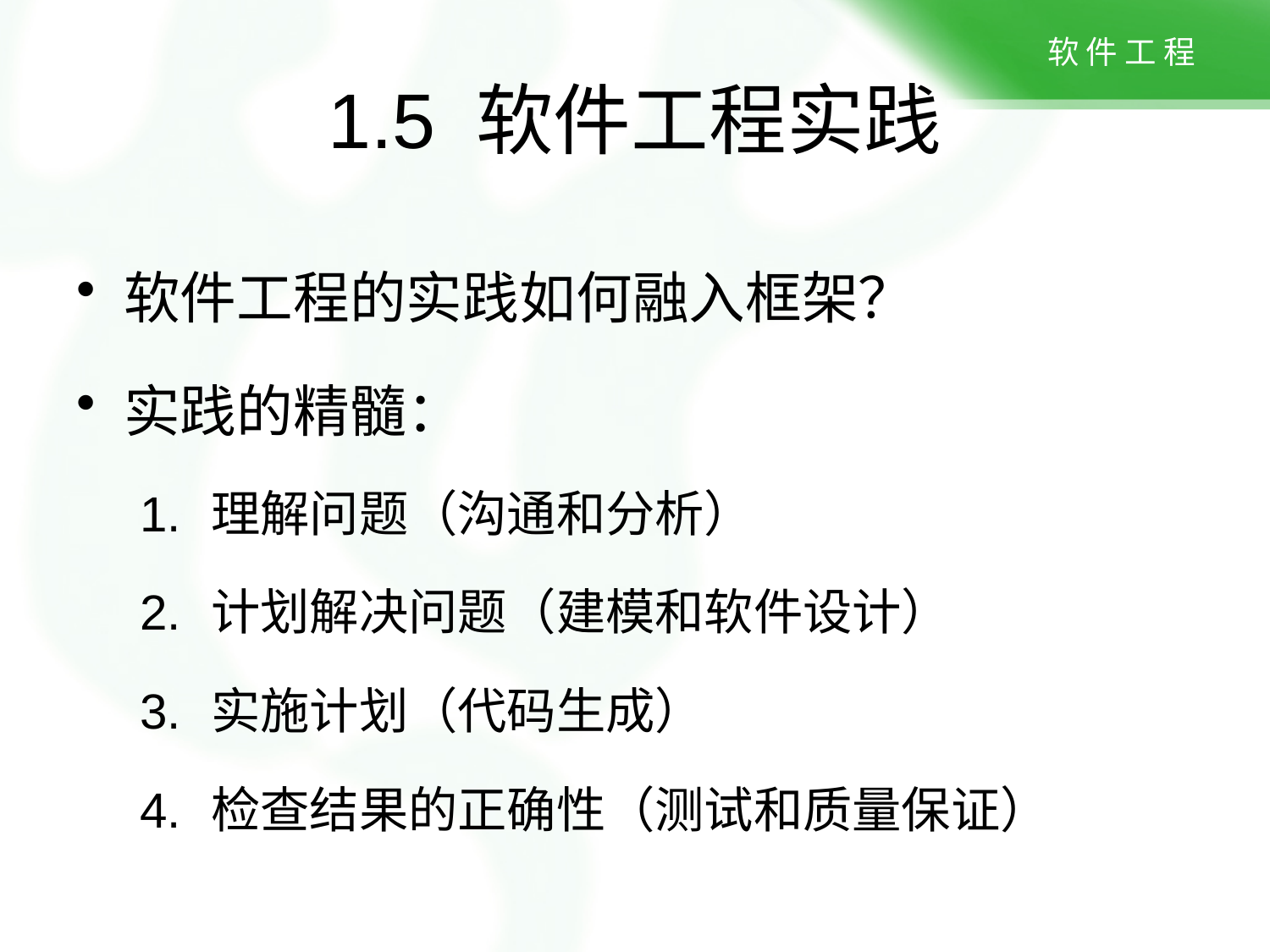

# 1.5 软件工程实践
软件工程的实践如何融入框架？
实践的精髓：
理解问题（沟通和分析）
计划解决问题（建模和软件设计）
实施计划（代码生成）
检查结果的正确性（测试和质量保证）